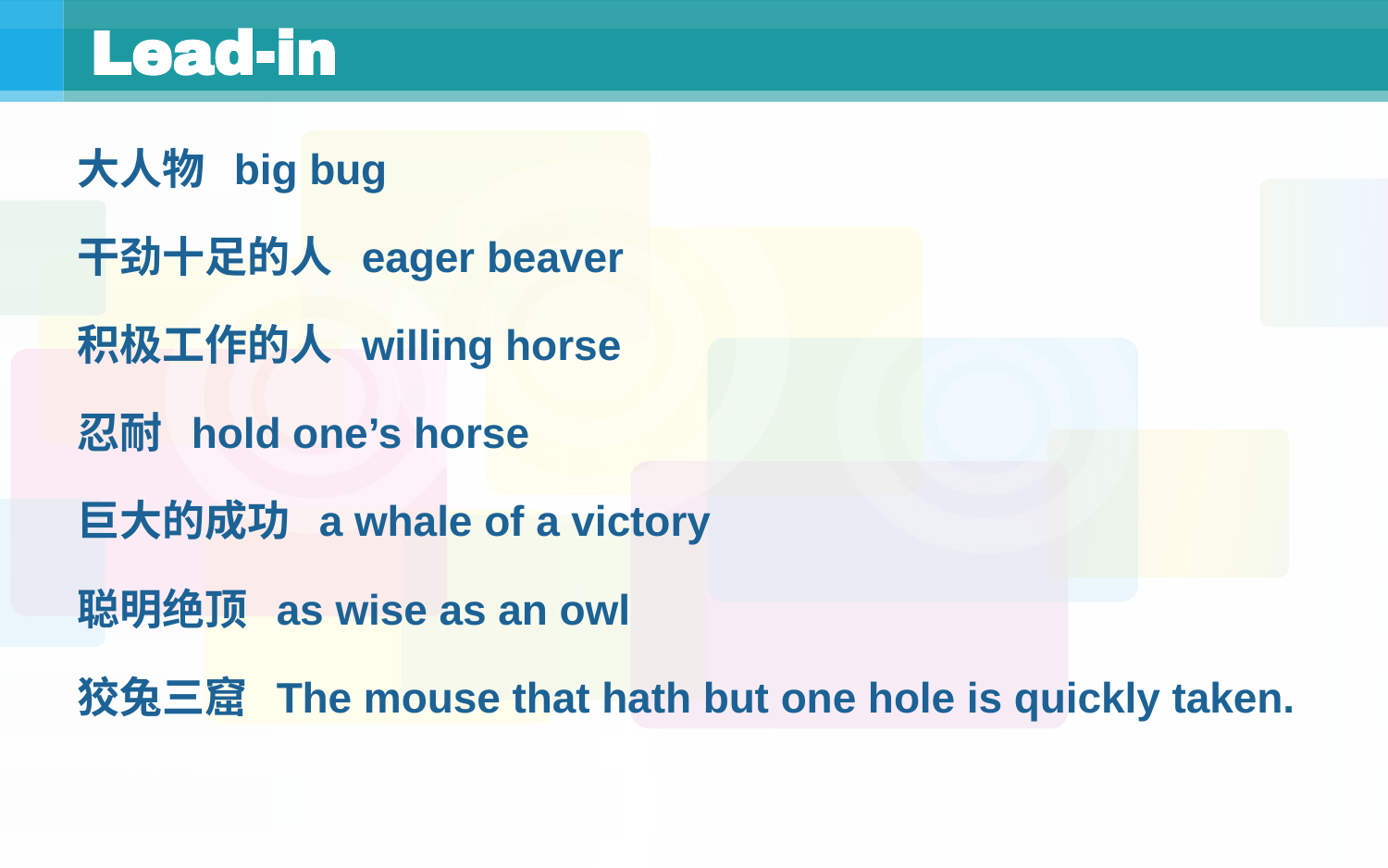

# Lead-in
大人物  big bug
干劲十足的人  eager beaver
积极工作的人  willing horse
忍耐  hold one’s horse
巨大的成功  a whale of a victory
聪明绝顶  as wise as an owl
狡兔三窟  The mouse that hath but one hole is quickly taken.